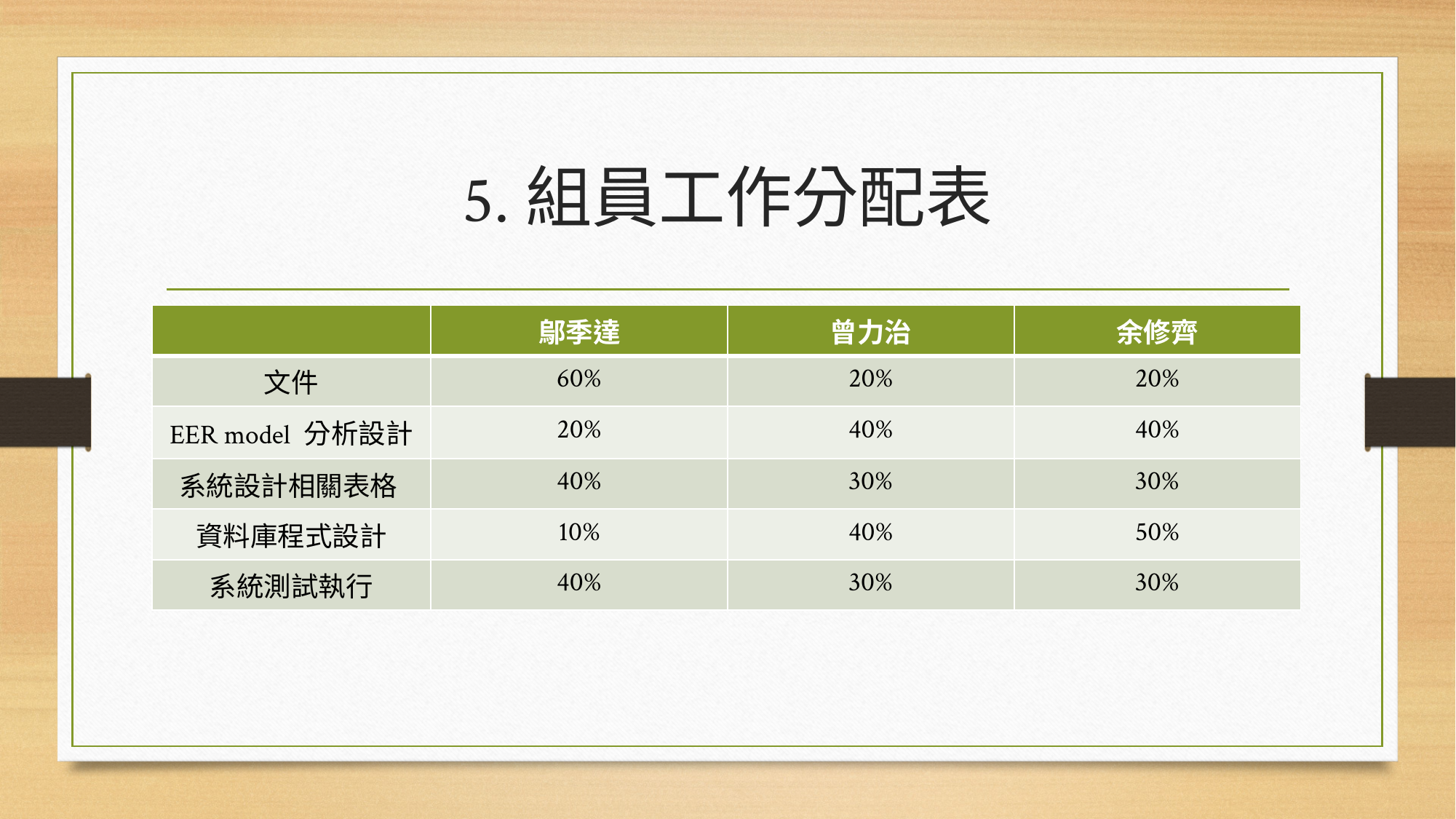

# 5.組員工作分配表
|  | 鄔季達 | 曾力治 | 余修齊 |
| --- | --- | --- | --- |
| 文件 | 60% | 20% | 20% |
| EER model 分析設計 | 20% | 40% | 40% |
| 系統設計相關表格 | 40% | 30% | 30% |
| 資料庫程式設計 | 10% | 40% | 50% |
| 系統測試執行 | 40% | 30% | 30% |